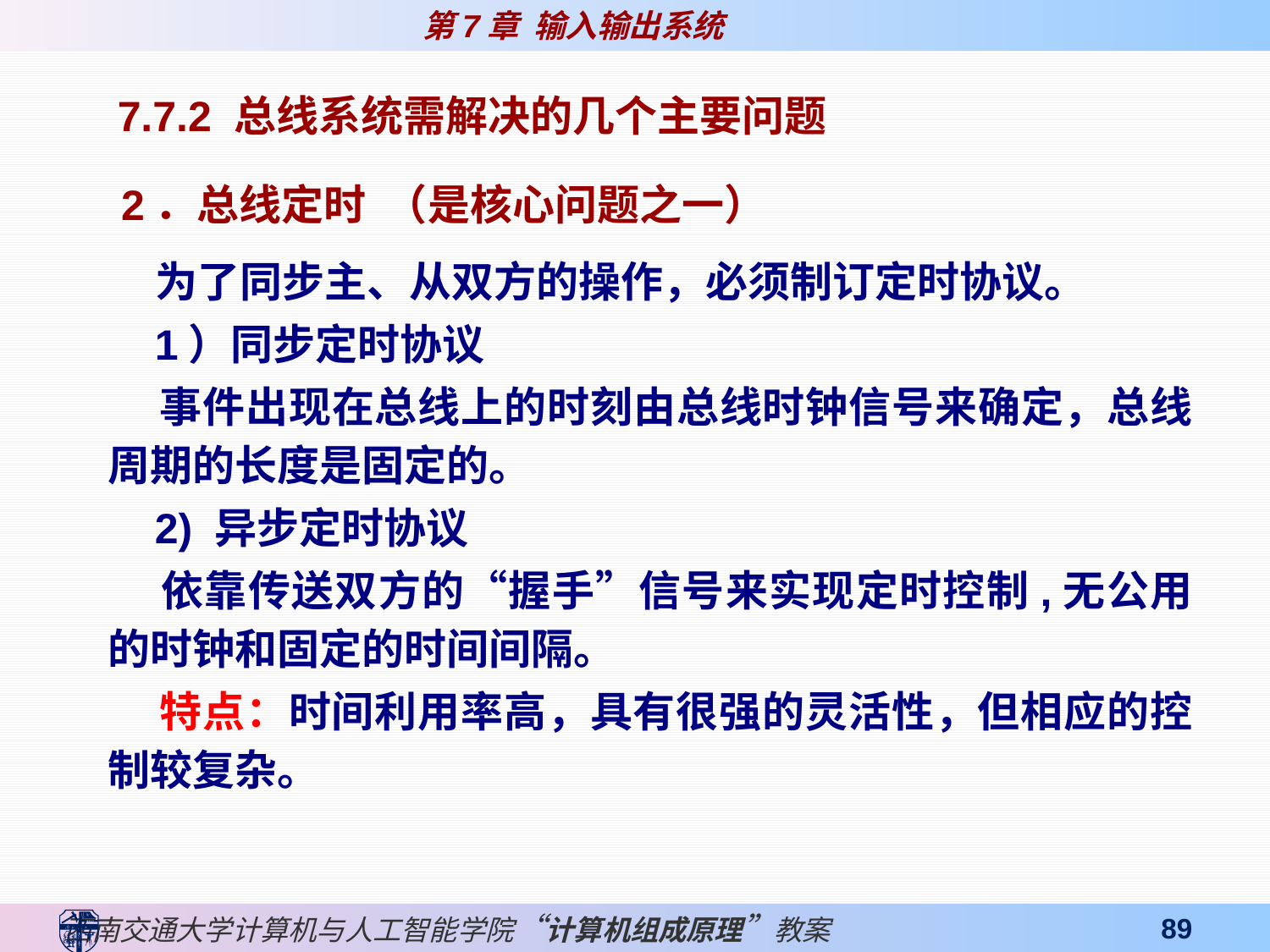

7.7.2 总线系统需解决的几个主要问题
  2．总线定时  （是核心问题之一）
    为了同步主、从双方的操作，必须制订定时协议。
    1）同步定时协议
    事件出现在总线上的时刻由总线时钟信号来确定，总线周期的长度是固定的。
    2) 异步定时协议
    依靠传送双方的“握手”信号来实现定时控制,无公用的时钟和固定的时间间隔。
    特点：时间利用率高，具有很强的灵活性，但相应的控制较复杂。